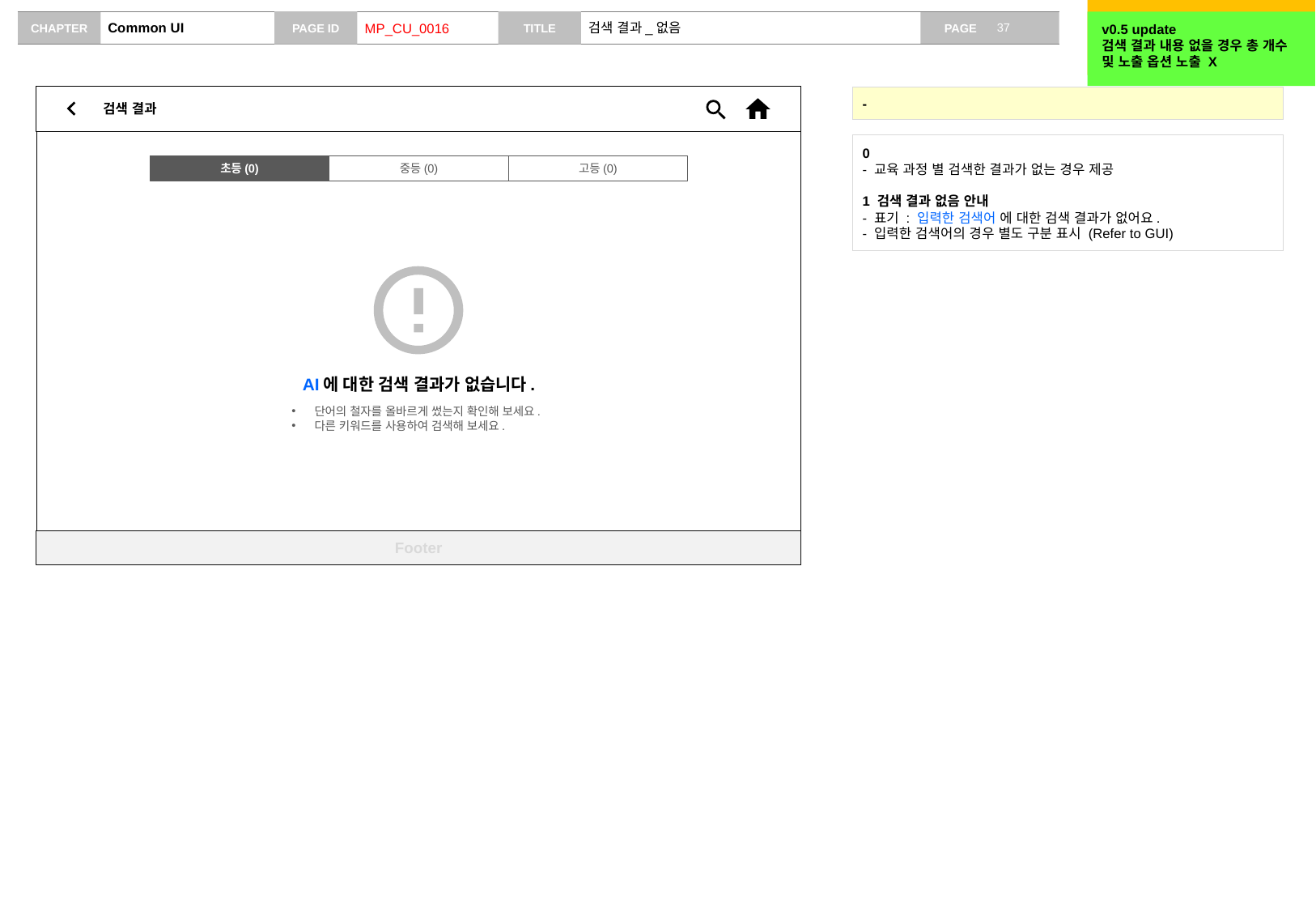

v0.4 update
검색 결과 데이터 없는 경우 화면추가
v0.5 update
검색 결과 내용 없을 경우 총 개수 및 노출 옵션 노출 X
# Common UI
MP_CU_0016
검색 결과_없음
검색 결과

-

0
- 교육 과정 별 검색한 결과가 없는 경우 제공

1 검색 결과 없음 안내
- 표기 : 입력한 검색어 에 대한 검색 결과가 없어요.
- 입력한 검색어의 경우 별도 구분 표시 (Refer to GUI)
초등(0)
중등(0)
고등(0)

AI에 대한 검색 결과가 없습니다.
단어의 철자를 올바르게 썼는지 확인해 보세요.
다른 키워드를 사용하여 검색해 보세요.
Footer